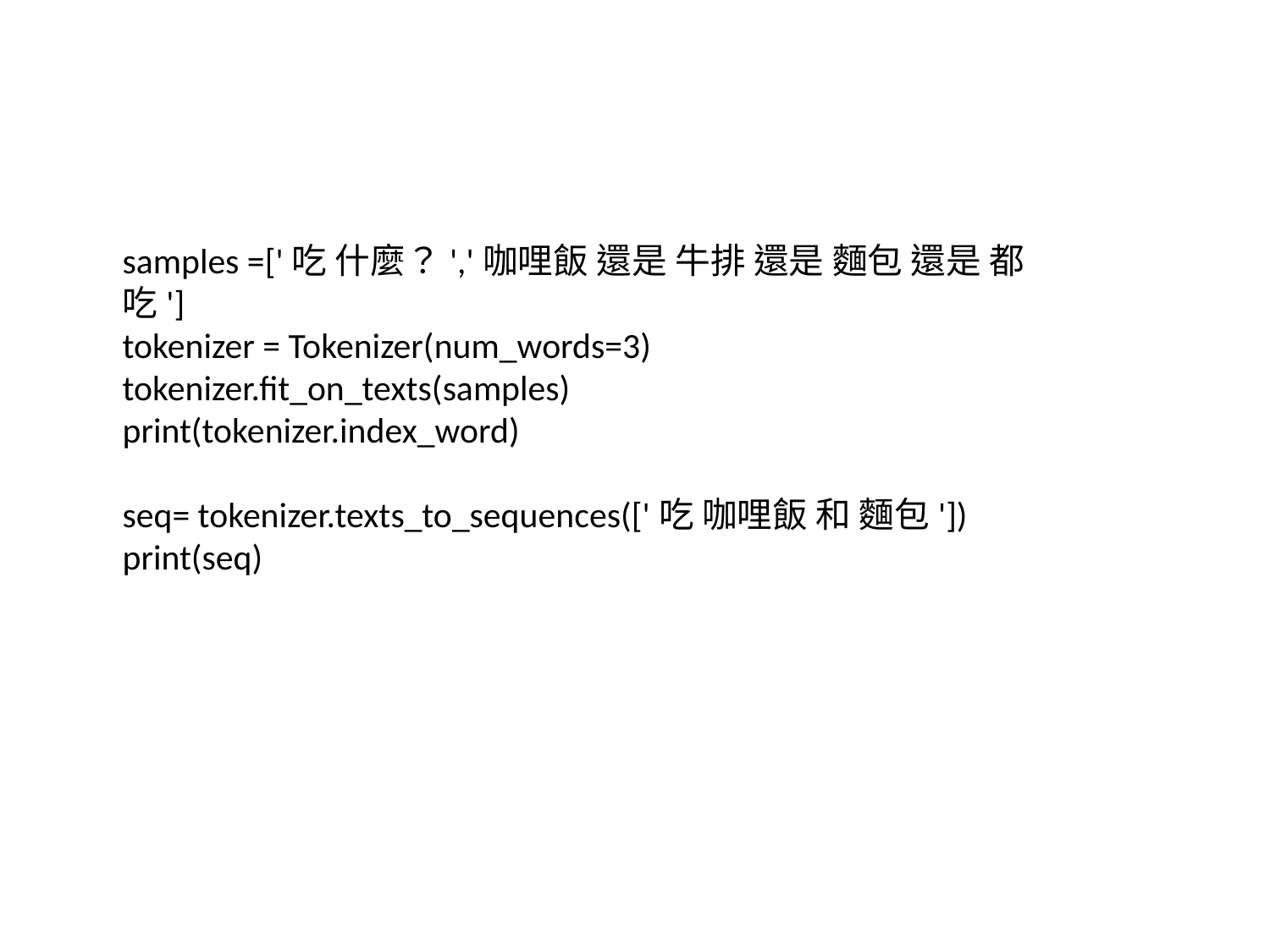

samples =['吃 什麼？','咖哩飯 還是 牛排 還是 麵包 還是 都 吃']
tokenizer = Tokenizer(num_words=3)
tokenizer.fit_on_texts(samples)
print(tokenizer.index_word)

seq= tokenizer.texts_to_sequences(['吃 咖哩飯 和 麵包'])
print(seq)